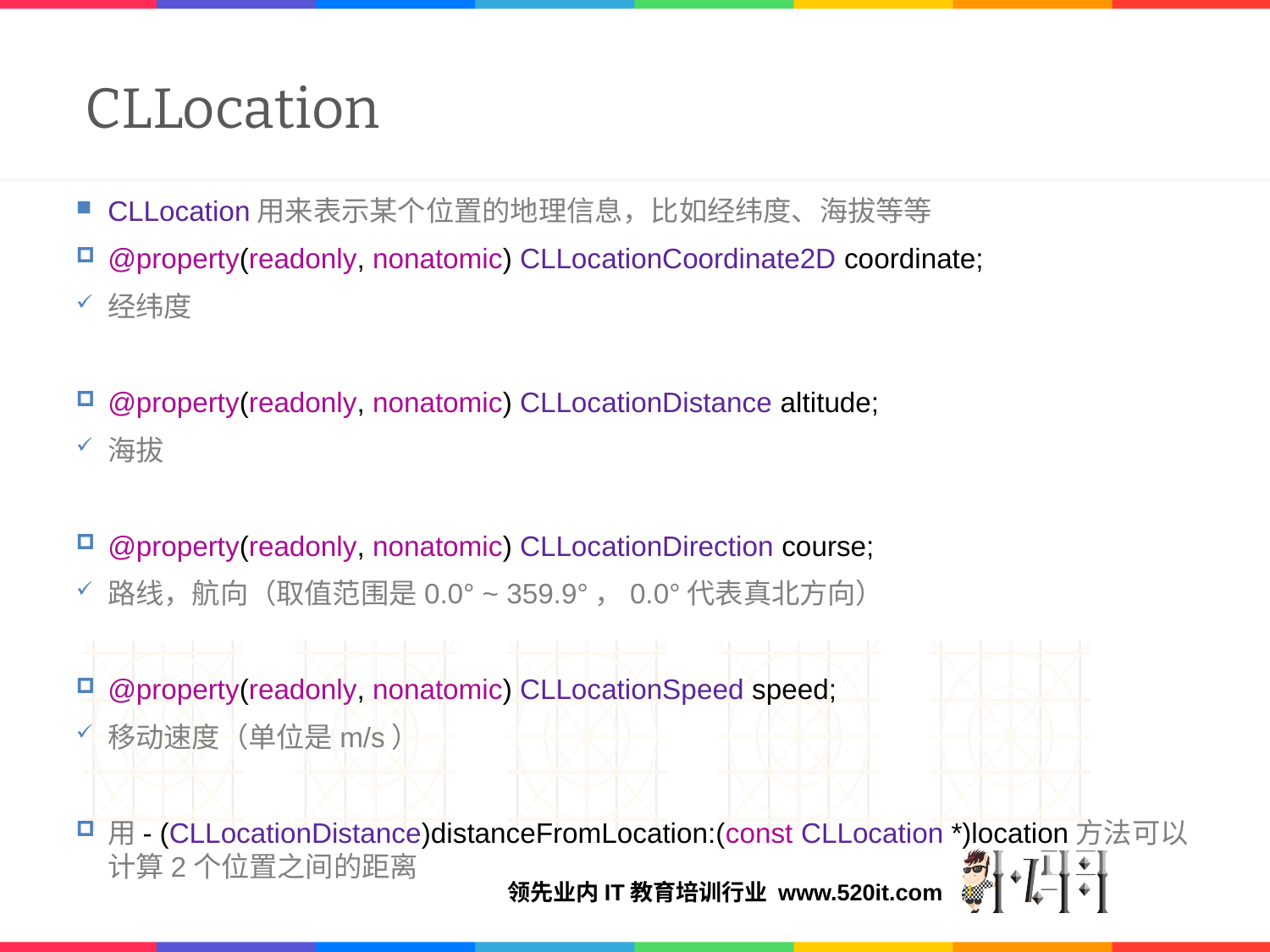

# CLLocation
CLLocation用来表示某个位置的地理信息，比如经纬度、海拔等等
@property(readonly, nonatomic) CLLocationCoordinate2D coordinate;
经纬度

@property(readonly, nonatomic) CLLocationDistance altitude;
海拔

@property(readonly, nonatomic) CLLocationDirection course;
路线，航向（取值范围是0.0° ~ 359.9°，0.0°代表真北方向）

@property(readonly, nonatomic) CLLocationSpeed speed;
移动速度（单位是m/s）

用- (CLLocationDistance)distanceFromLocation:(const CLLocation *)location方法可以计算2个位置之间的距离